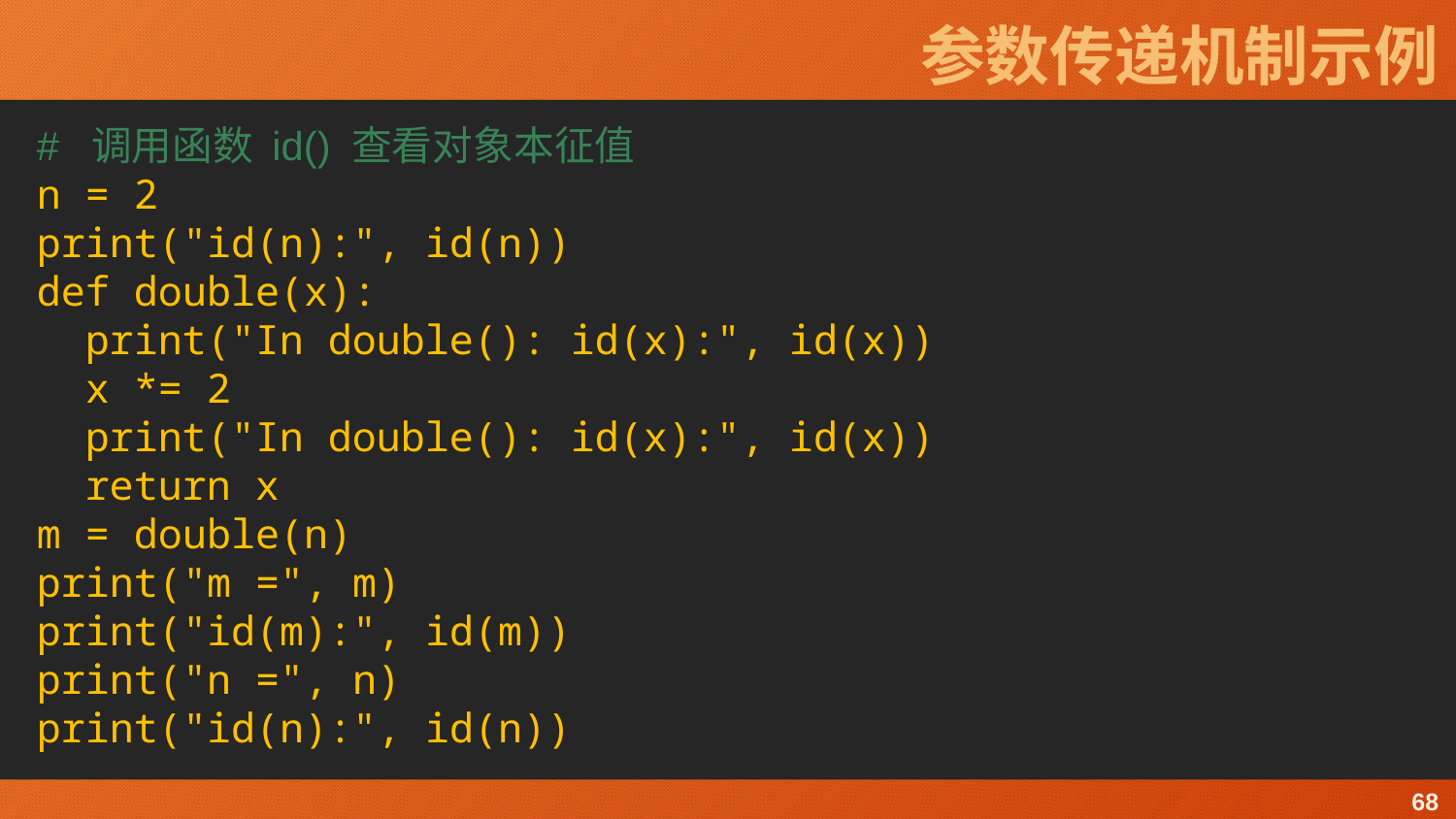

# 参数传递机制示例
#  调用函数 id() 查看对象本征值
n = 2
print("id(n):", id(n))
def double(x):
  print("In double(): id(x):", id(x))
  x *= 2
  print("In double(): id(x):", id(x))
  return x
m = double(n)
print("m =", m)
print("id(m):", id(m))
print("n =", n)
print("id(n):", id(n))
68